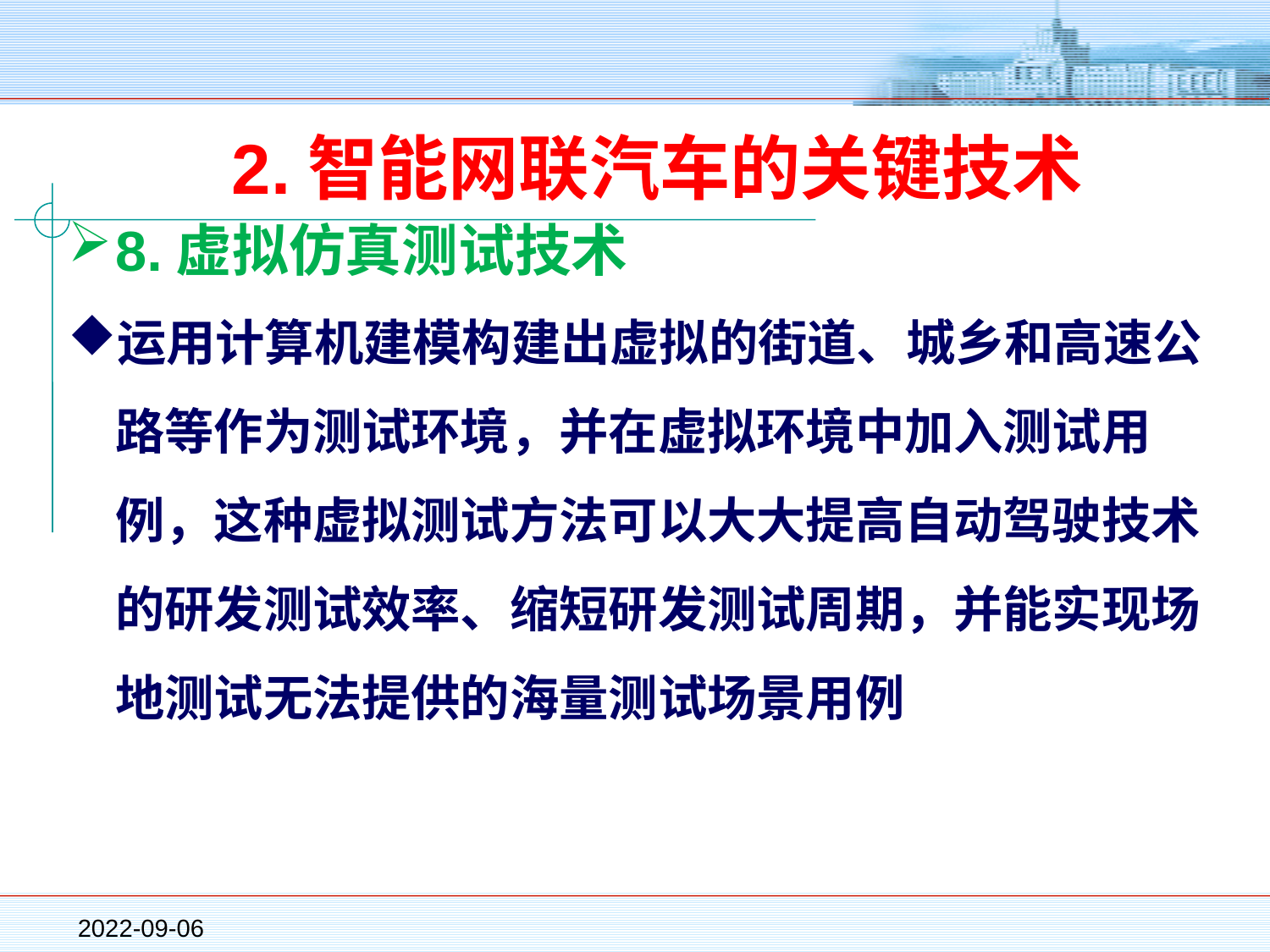

# 2.智能网联汽车的关键技术
8.虚拟仿真测试技术
运用计算机建模构建出虚拟的街道、城乡和高速公路等作为测试环境，并在虚拟环境中加入测试用例，这种虚拟测试方法可以大大提高自动驾驶技术的研发测试效率、缩短研发测试周期，并能实现场地测试无法提供的海量测试场景用例
2022-09-06